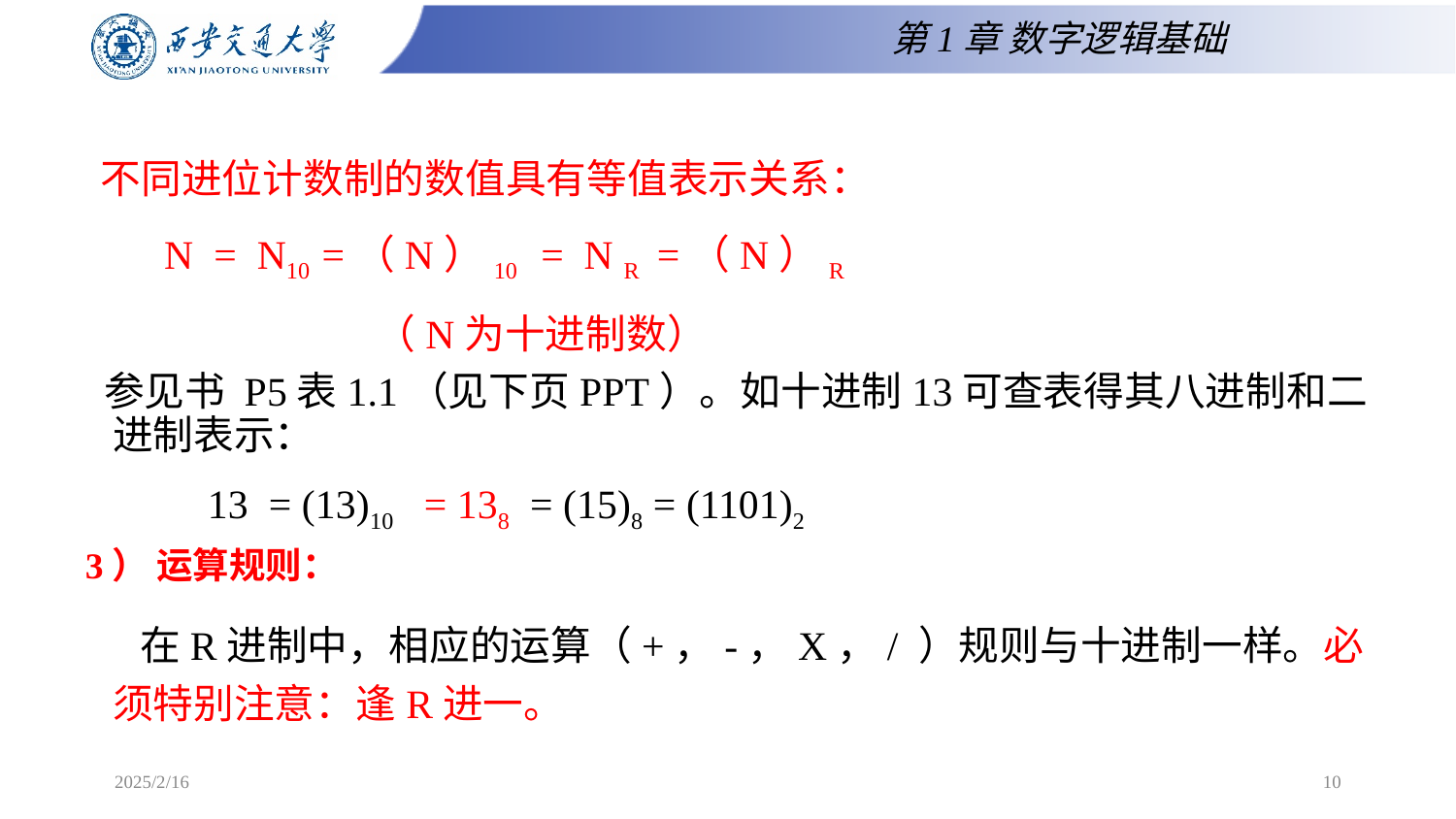

第1章 数字逻辑基础
# 不同进位计数制的数值具有等值表示关系： N  =  N10  =（N）10    =  N R   =（N）R （N为十进制数）
 参见书 P5表1.1（见下页PPT）。如十进制13可查表得其八进制和二进制表示：
            13  = (13)10   = 138  = (15)8 = (1101)2
3） 运算规则：
     在R进制中，相应的运算（+，-，X，/ ）规则与十进制一样。必须特别注意：逢R进一。
2025/2/16
10